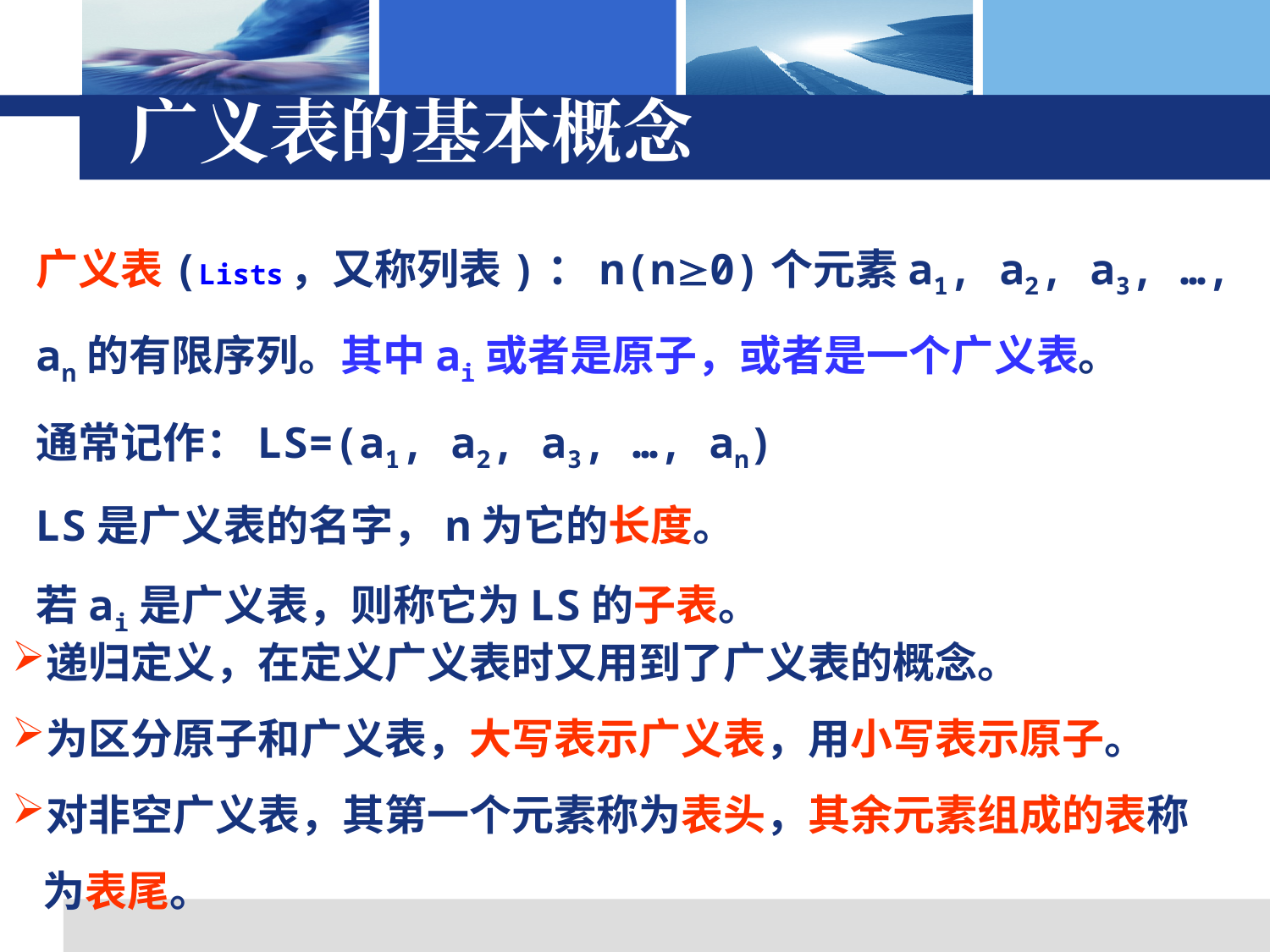

广义表的基本概念
广义表(Lists，又称列表)：n(n≥0)个元素a1, a2, a3, …, an的有限序列。其中ai或者是原子，或者是一个广义表。
通常记作：LS=(a1, a2, a3, …, an)
LS是广义表的名字，n为它的长度。
若ai是广义表，则称它为LS的子表。
递归定义，在定义广义表时又用到了广义表的概念。
为区分原子和广义表，大写表示广义表，用小写表示原子。
对非空广义表，其第一个元素称为表头，其余元素组成的表称为表尾。